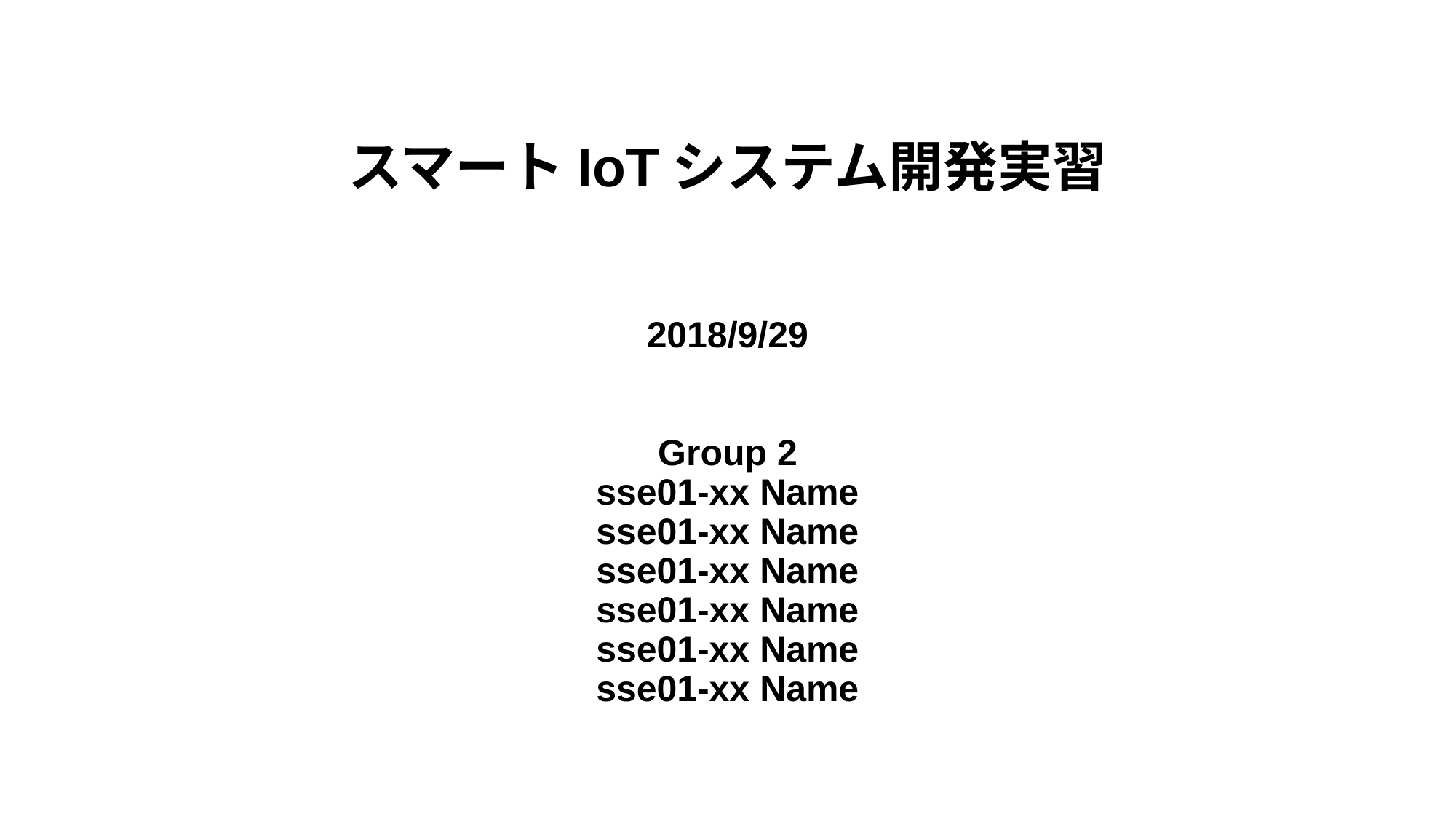

# スマートIoTシステム開発実習 2018/9/29 Group 2 sse01-xx Name sse01-xx Name sse01-xx Name sse01-xx Name sse01-xx Name sse01-xx Name